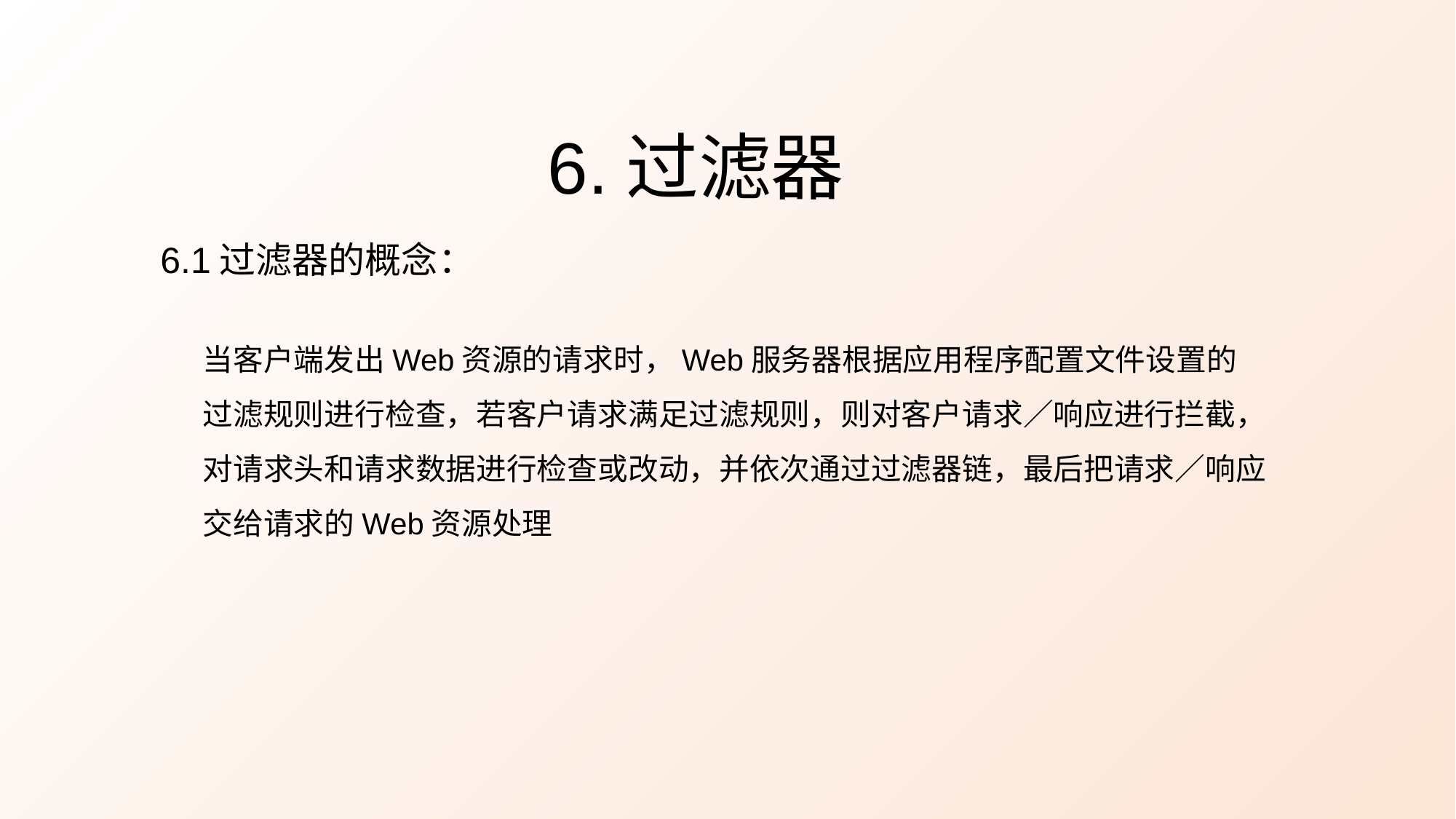

6.过滤器
6.1过滤器的概念：
当客户端发出Web资源的请求时，Web服务器根据应用程序配置文件设置的过滤规则进行检查，若客户请求满足过滤规则，则对客户请求／响应进行拦截，对请求头和请求数据进行检查或改动，并依次通过过滤器链，最后把请求／响应交给请求的Web资源处理